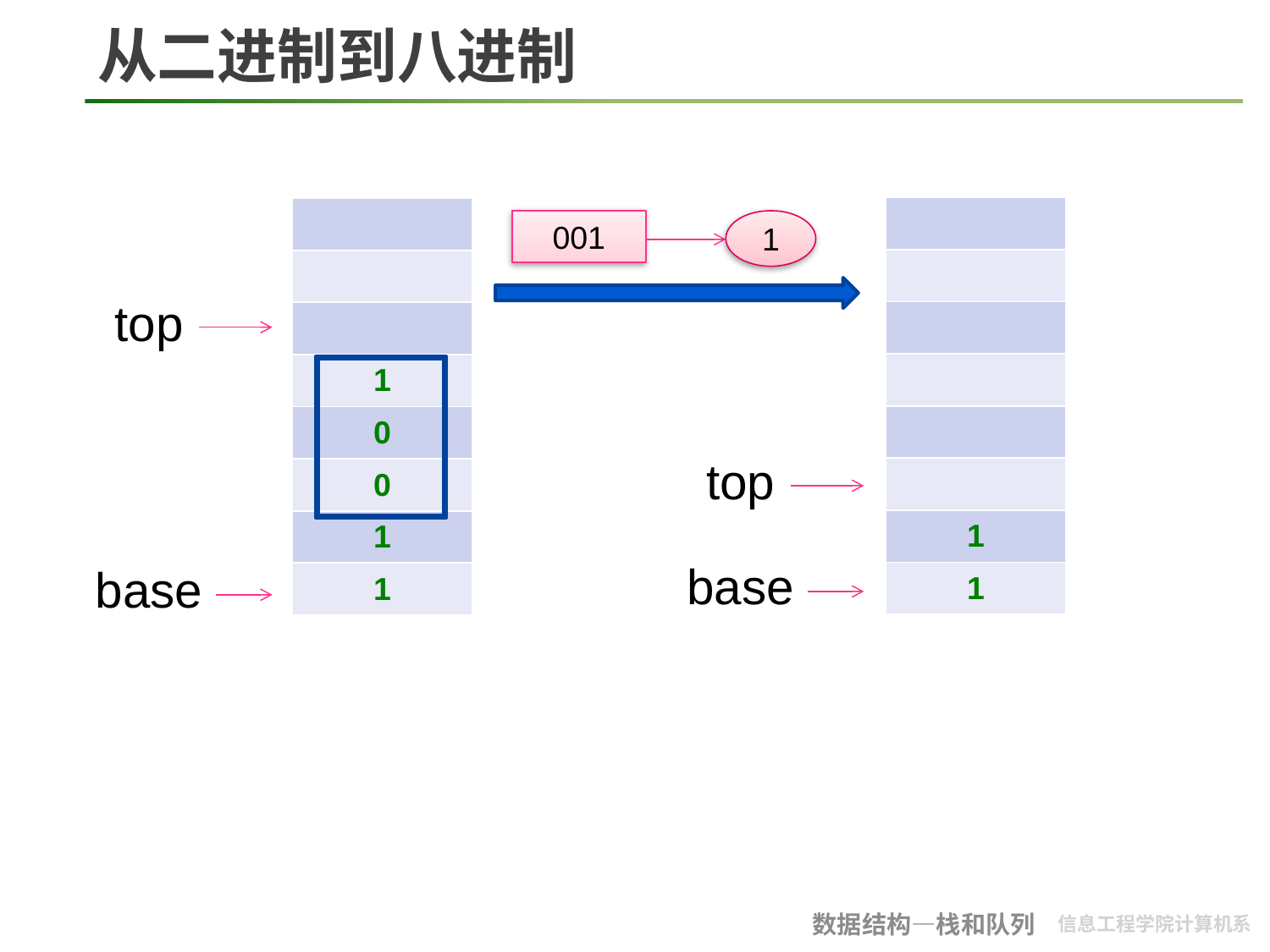

# 从二进制到八进制
|  |
| --- |
|  |
|  |
|  |
|  |
|  |
| 1 |
| 1 |
|  |
| --- |
|  |
|  |
| 1 |
| 0 |
| 0 |
| 1 |
| 1 |
001
1

top

top
base
base